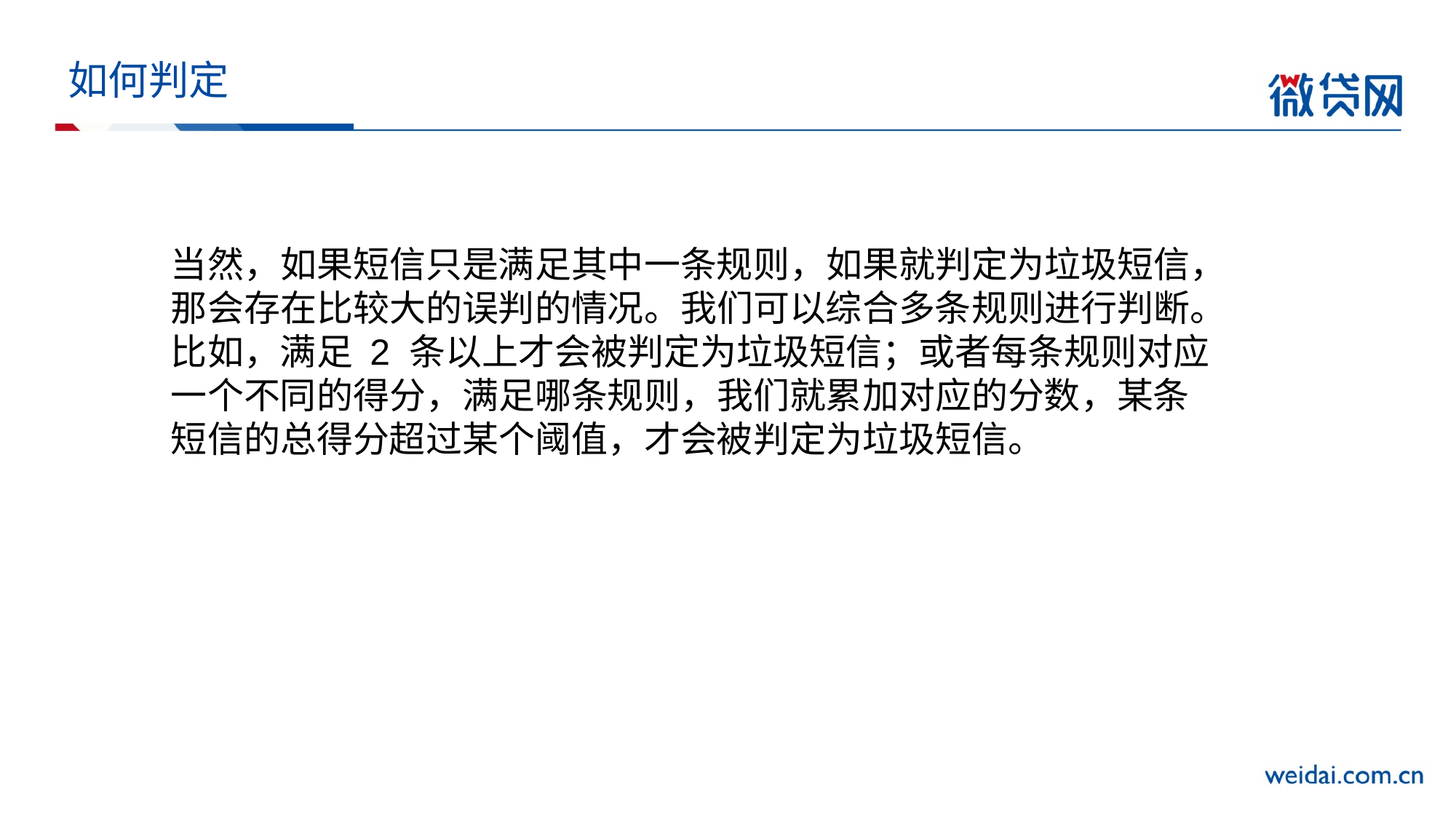

# 如何判定
当然，如果短信只是满足其中一条规则，如果就判定为垃圾短信，那会存在比较大的误判的情况。我们可以综合多条规则进行判断。比如，满足 2 条以上才会被判定为垃圾短信；或者每条规则对应一个不同的得分，满足哪条规则，我们就累加对应的分数，某条短信的总得分超过某个阈值，才会被判定为垃圾短信。